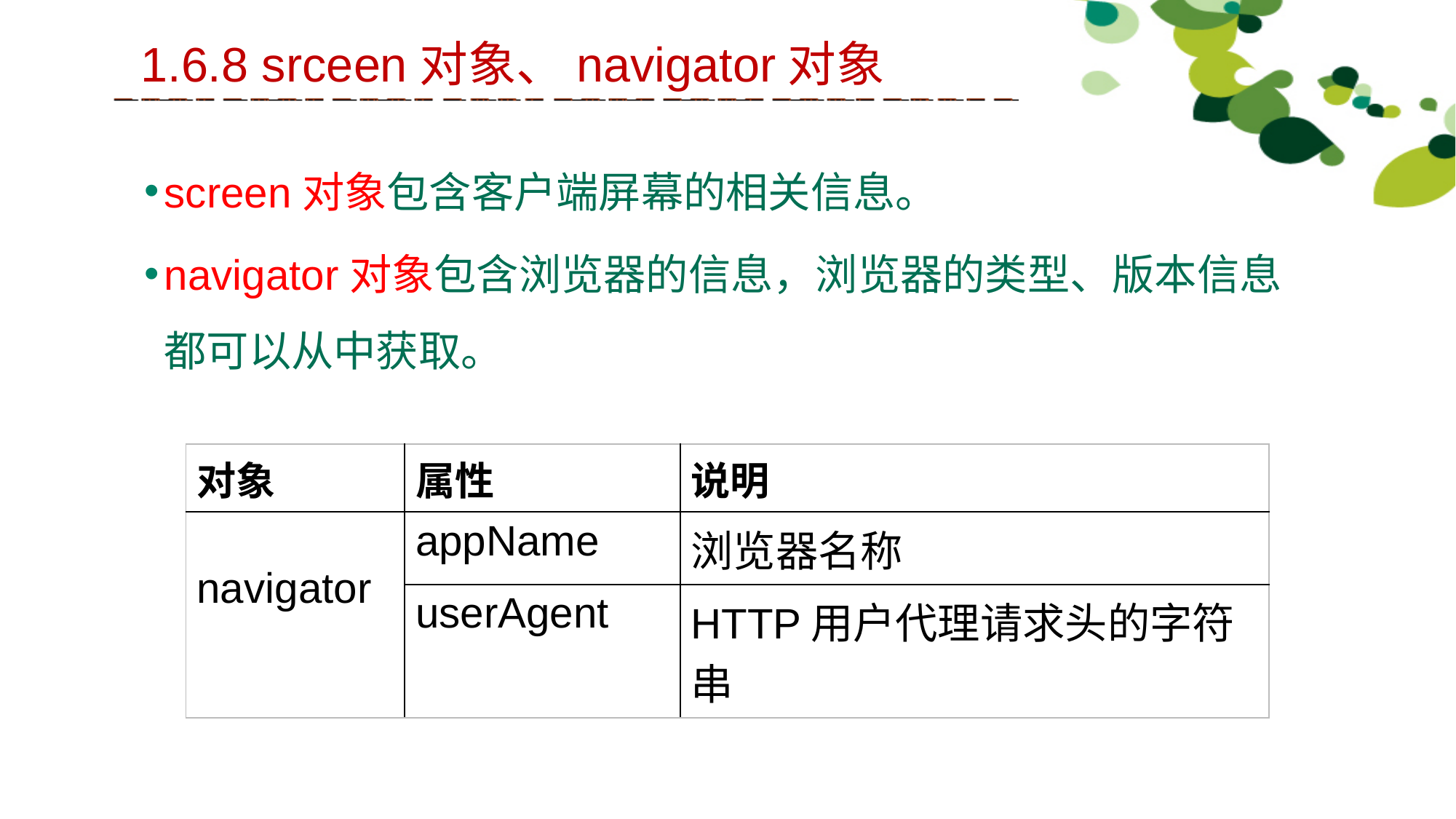

1.6.8 srceen对象、navigator对象

screen对象包含客户端屏幕的相关信息。
navigator对象包含浏览器的信息，浏览器的类型、版本信息都可以从中获取。

| 对象 | 属性 | 说明 |
| --- | --- | --- |
| navigator | appName | 浏览器名称 |
|  | userAgent | HTTP用户代理请求头的字符串 |